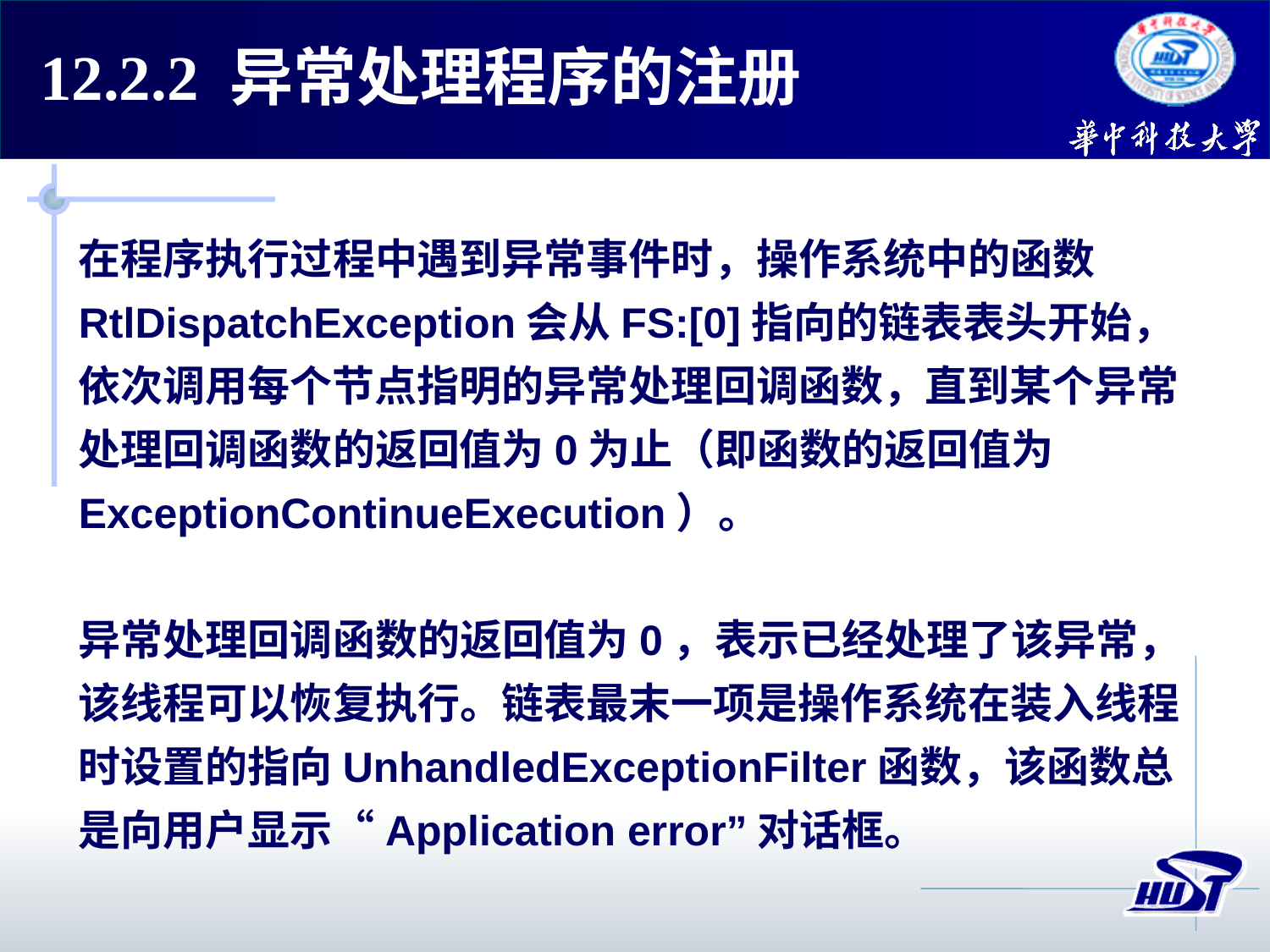

12.2.2 异常处理程序的注册
在程序执行过程中遇到异常事件时，操作系统中的函数RtlDispatchException会从FS:[0]指向的链表表头开始，
依次调用每个节点指明的异常处理回调函数，直到某个异常处理回调函数的返回值为0为止（即函数的返回值为ExceptionContinueExecution）。

异常处理回调函数的返回值为0，表示已经处理了该异常，该线程可以恢复执行。链表最末一项是操作系统在装入线程时设置的指向UnhandledExceptionFilter函数，该函数总是向用户显示“Application error”对话框。